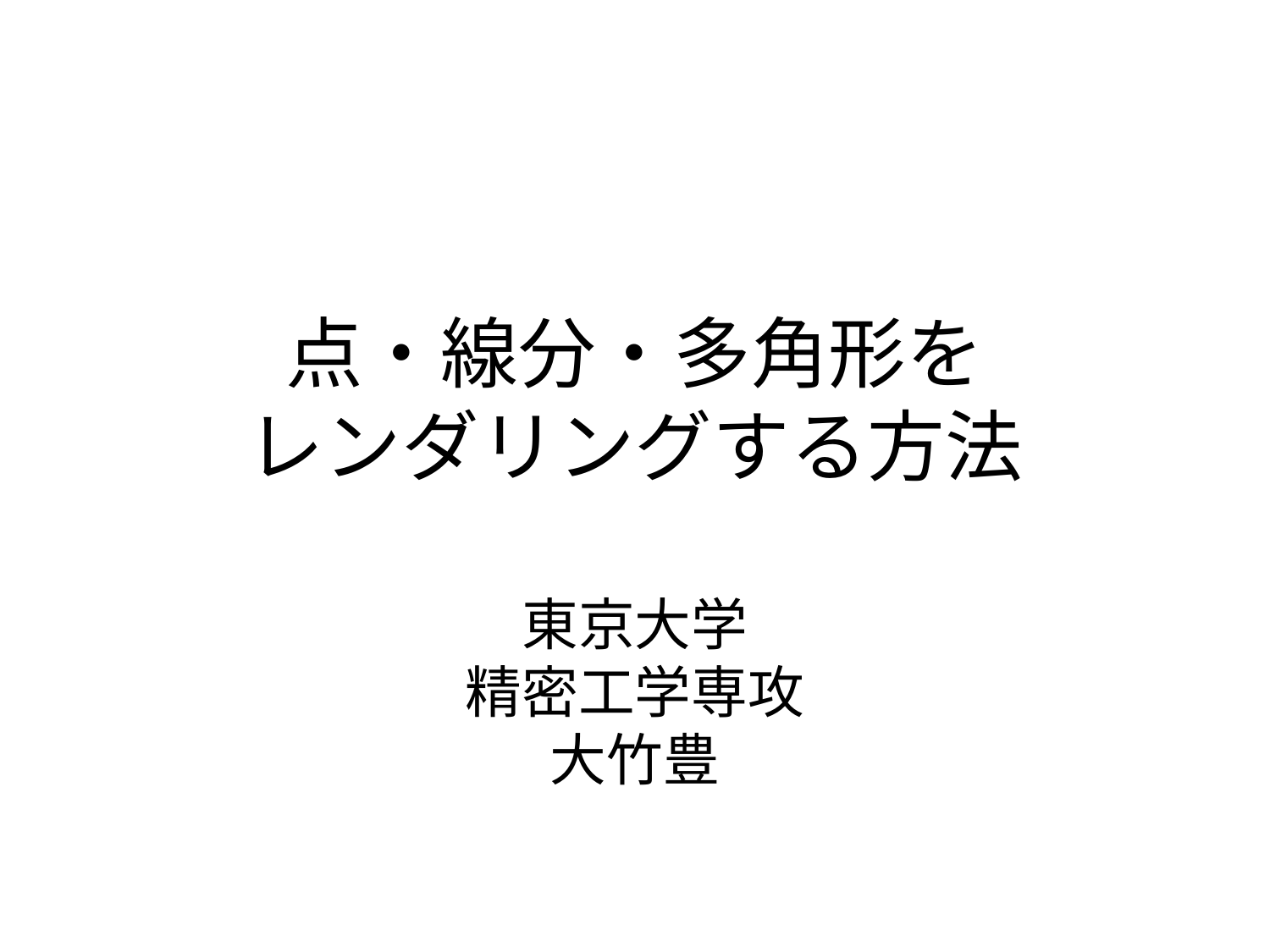

# 点・線分・多角形を レンダリングする方法
東京大学
精密工学専攻
大竹豊